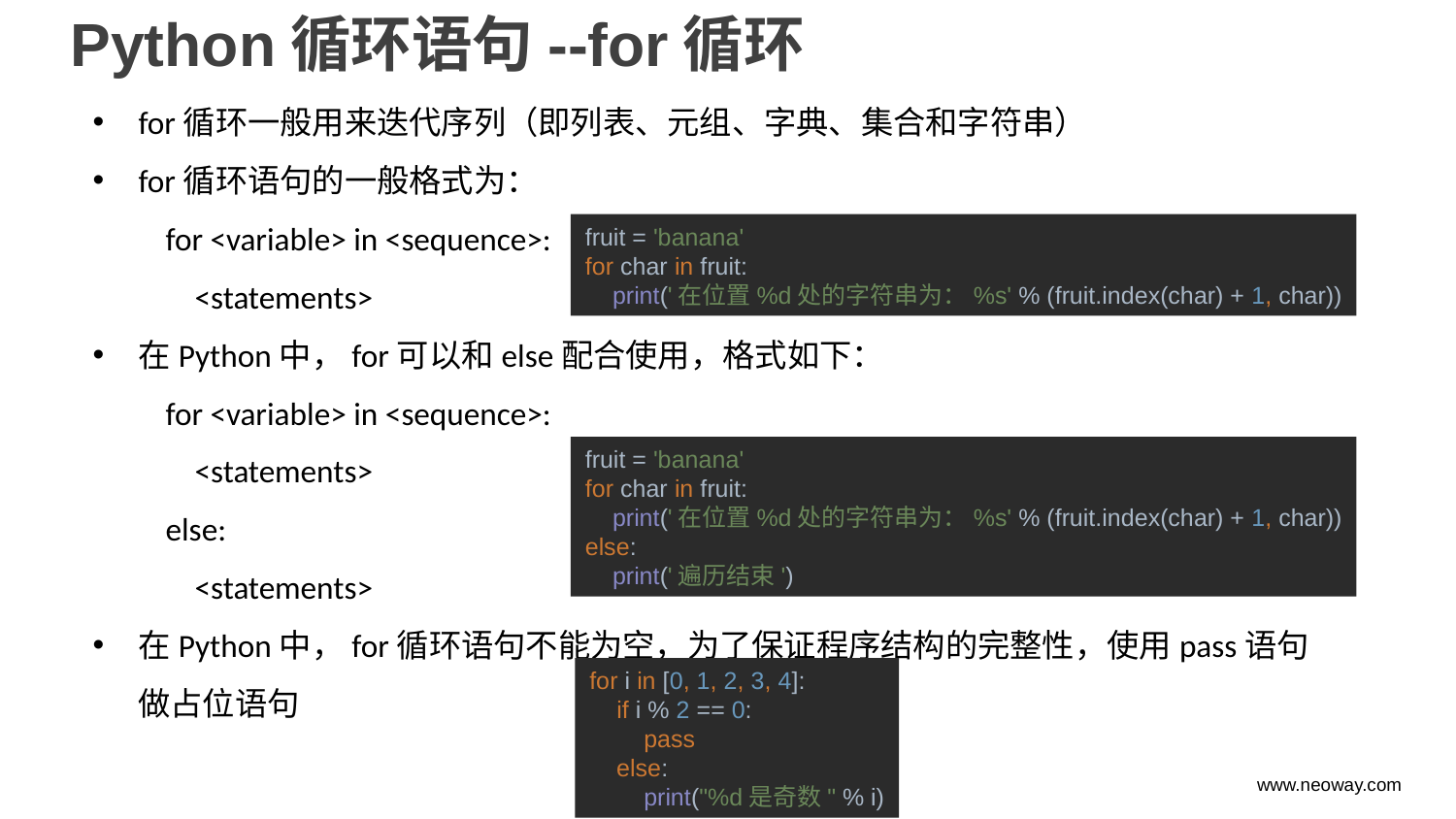

Python循环语句--for循环
for循环一般用来迭代序列（即列表、元组、字典、集合和字符串）
for循环语句的一般格式为：
for <variable> in <sequence>:
    <statements>
在Python中，for可以和else配合使用，格式如下：
for <variable> in <sequence>:
    <statements>
else:
    <statements>
在Python中，for循环语句不能为空，为了保证程序结构的完整性，使用pass语句做占位语句

fruit = 'banana'
for char in fruit:
    print('在位置%d处的字符串为：%s' % (fruit.index(char) + 1, char))
fruit = 'banana'
for char in fruit:
    print('在位置%d处的字符串为：%s' % (fruit.index(char) + 1, char))
else:
    print('遍历结束')
for i in [0, 1, 2, 3, 4]:
    if i % 2 == 0:
        pass
    else:
        print("%d是奇数" % i)